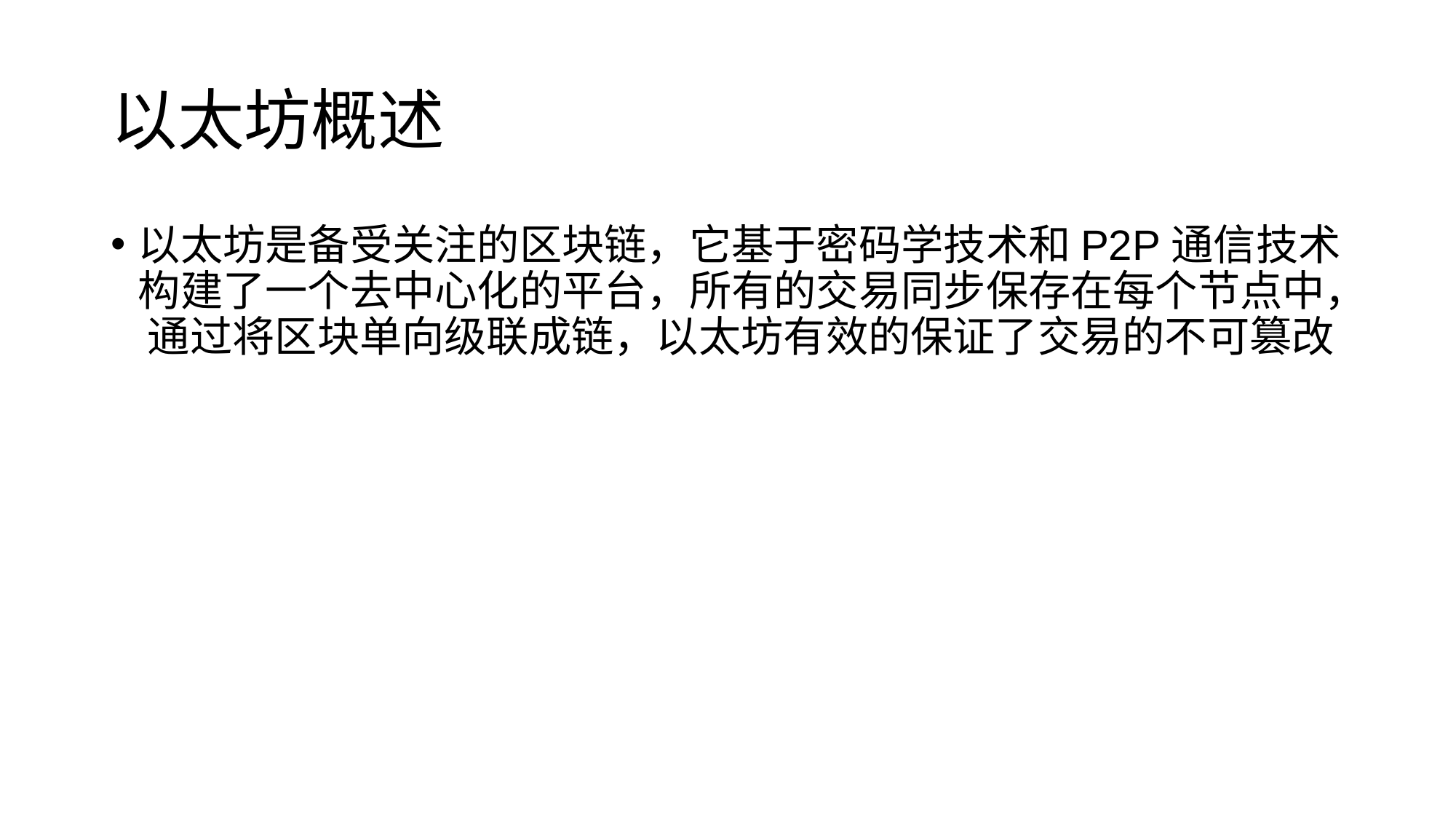

# 以太坊概述
以太坊是备受关注的区块链，它基于密码学技术和P2P通信技术 构建了一个去中心化的平台，所有的交易同步保存在每个节点中， 通过将区块单向级联成链，以太坊有效的保证了交易的不可篡改